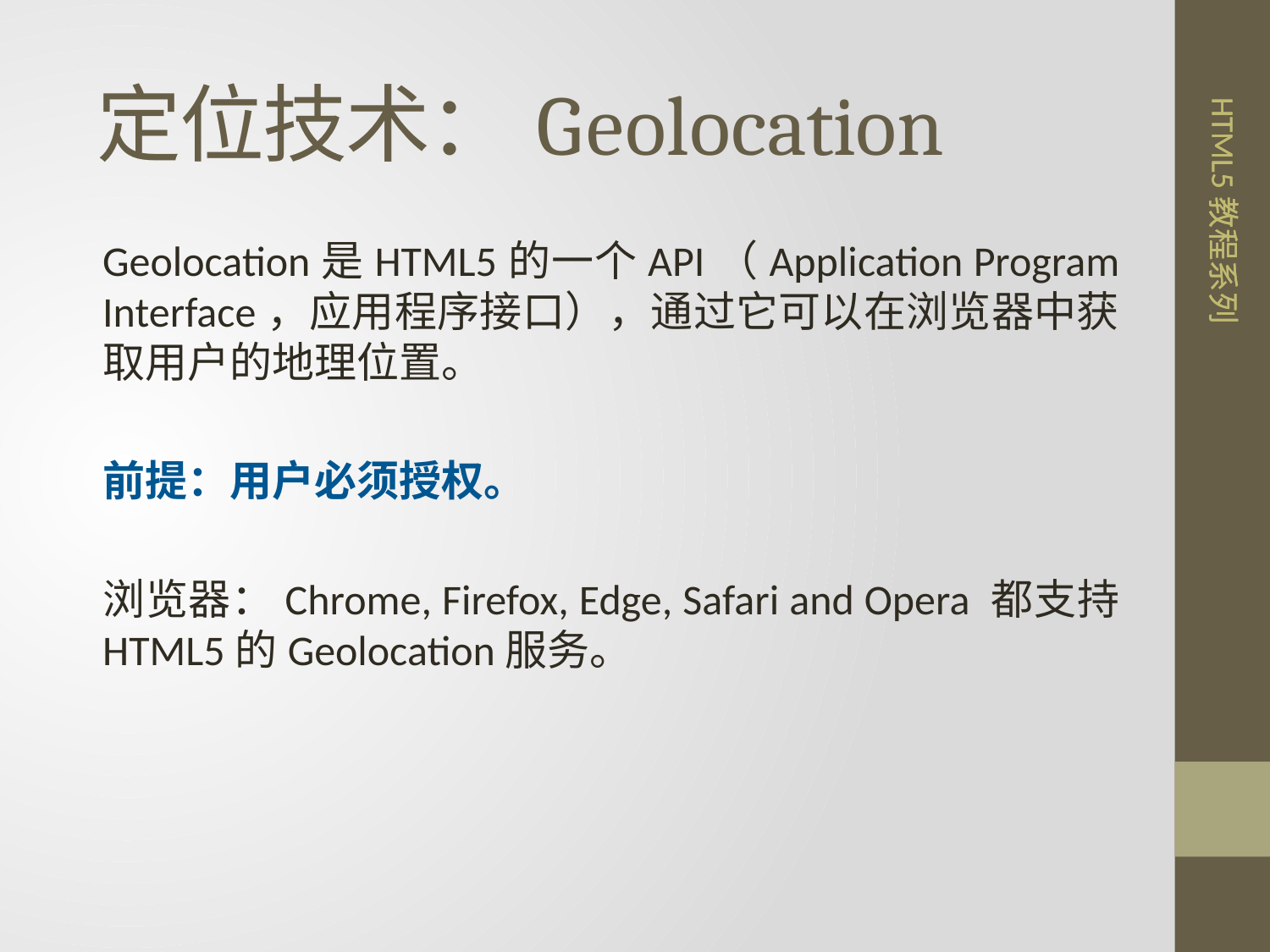

# 定位技术：Geolocation
Geolocation是HTML5的一个API（Application Program Interface，应用程序接口），通过它可以在浏览器中获取用户的地理位置。

前提：用户必须授权。

浏览器：Chrome, Firefox, Edge, Safari and Opera 都支持 HTML5的Geolocation服务。